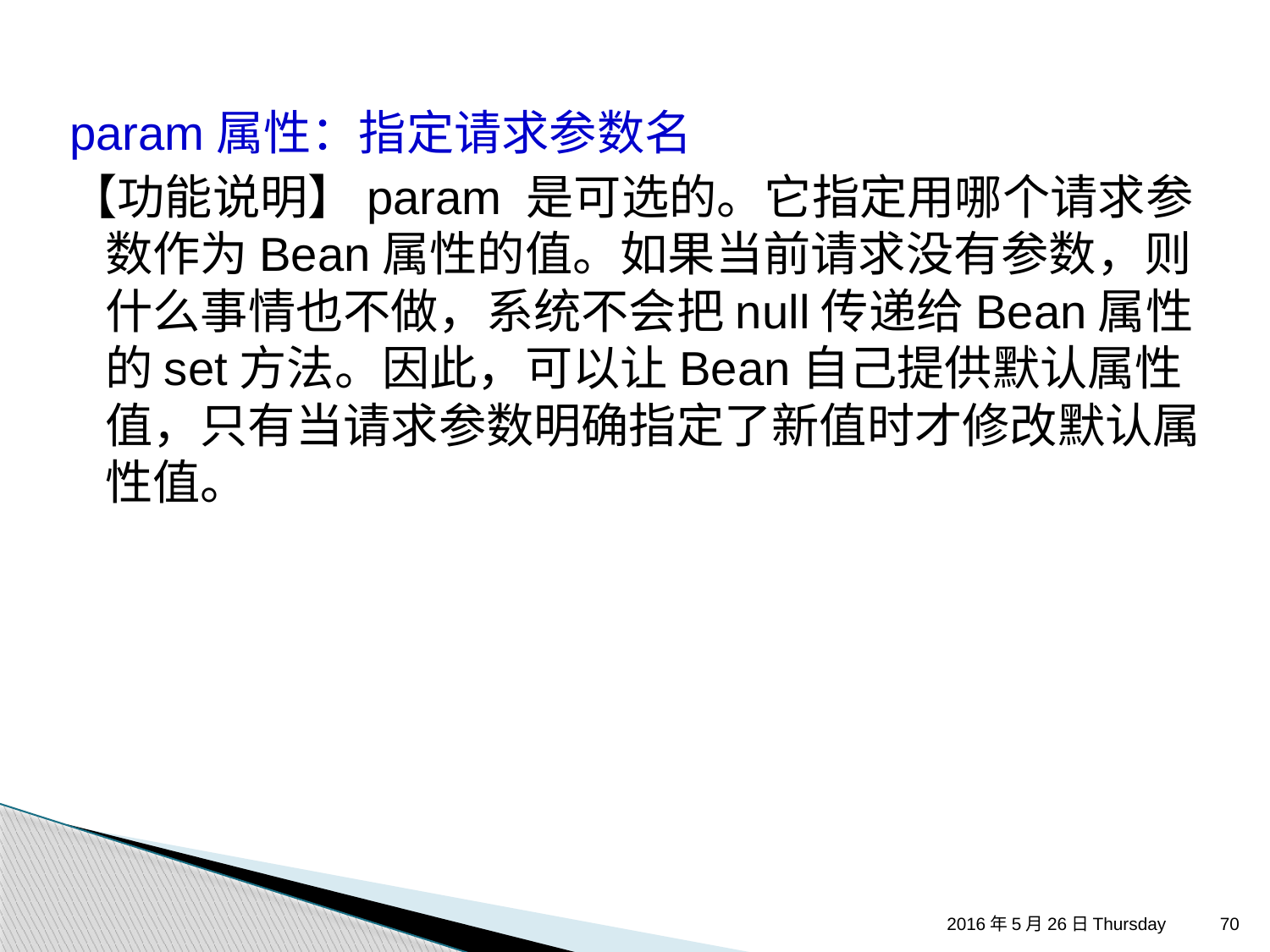

param属性：指定请求参数名
【功能说明】param 是可选的。它指定用哪个请求参数作为Bean属性的值。如果当前请求没有参数，则什么事情也不做，系统不会把null传递给Bean属性的set方法。因此，可以让Bean自己提供默认属性值，只有当请求参数明确指定了新值时才修改默认属性值。
2016年5月26日Thursday
70